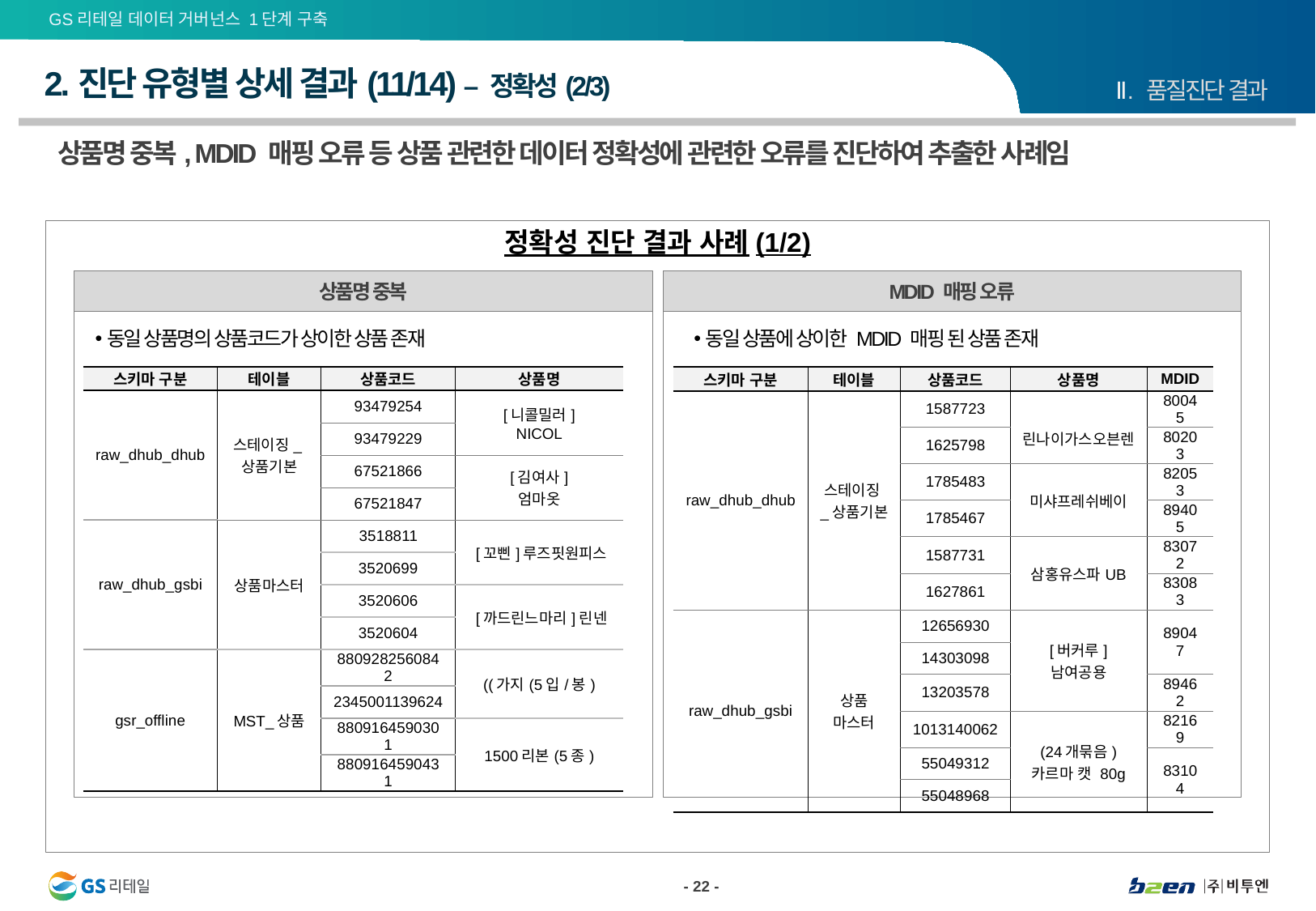

# 2.진단 유형별 상세 결과(11/14) – 정확성(2/3)
Ⅱ. 품질진단 결과
상품명 중복, MDID 매핑 오류 등 상품 관련한 데이터 정확성에 관련한 오류를 진단하여 추출한 사례임
정확성 진단 결과 사례(1/2)
상품명 중복
MDID 매핑 오류

동일 상품명의 상품코드가 상이한 상품 존재
동일 상품에 상이한 MDID 매핑 된 상품 존재
| 스키마 구분 | 테이블 | 상품코드 | 상품명 |
| --- | --- | --- | --- |
| raw\_dhub\_dhub | 스테이징\_상품기본 | 93479254 | [니콜밀러] NICOL |
|  |  | 93479229 |  |
|  |  | 67521866 | [김여사] 엄마옷 |
|  |  | 67521847 |  |
| raw\_dhub\_gsbi | 상품마스터 | 3518811 | [꼬삔]루즈핏원피스 |
|  |  | 3520699 |  |
|  |  | 3520606 | [까드린느마리]린넨 |
|  |  | 3520604 |  |
| gsr\_offline | MST\_상품 | 8809282560842 | ((가지(5입/봉) |
|  |  | 2345001139624 |  |
|  |  | 8809164590301 | 1500리본(5종) |
|  |  | 8809164590431 |  |
| 스키마 구분 | 테이블 | 상품코드 | 상품명 | MDID |
| --- | --- | --- | --- | --- |
| raw\_dhub\_dhub | 스테이징\_상품기본 | 1587723 | 린나이가스오븐렌 | 80045 |
|  |  | 1625798 |  | 80203 |
|  |  | 1785483 | 미샤프레쉬베이 | 82053 |
|  |  | 1785467 |  | 89405 |
|  |  | 1587731 | 삼홍유스파UB | 83072 |
|  |  | 1627861 |  | 83083 |
| raw\_dhub\_gsbi | 상품 마스터 | 12656930 | [버커루] 남여공용 | 89047 |
|  |  | 14303098 |  |  |
|  |  | 13203578 |  | 89462 |
|  |  | 1013140062 | (24개묶음) 카르마 캣 80g | 82169 |
|  |  | 55049312 |  | 83104 |
|  |  | 55048968 |  |  |